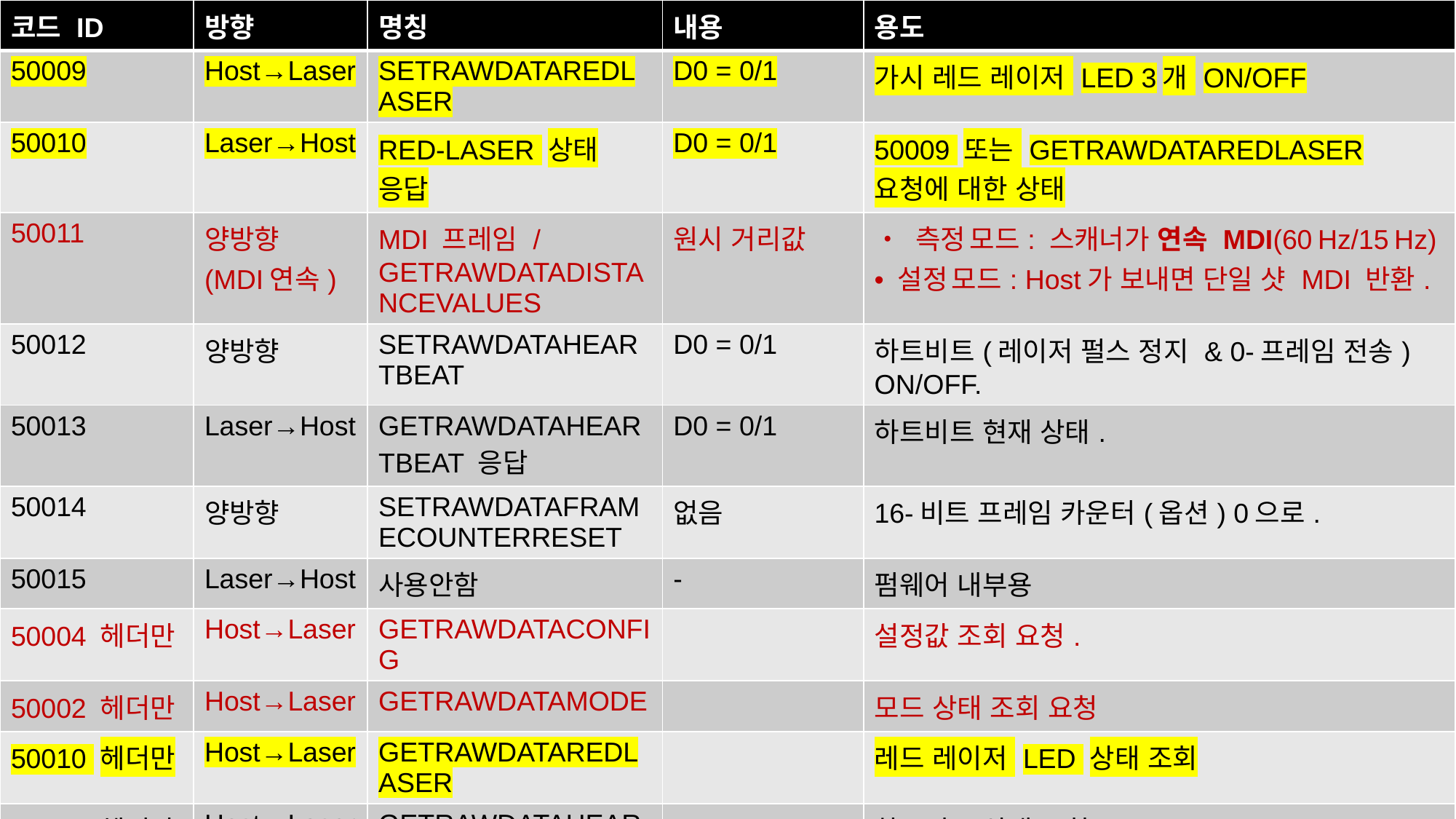

| 코드 ID | 방향 | 명칭 | 내용 | 용도 |
| --- | --- | --- | --- | --- |
| 50009 | Host→Laser | SETRAWDATAREDLASER | D0 = 0/1 | 가시 레드 레이저 LED 3개 ON/OFF |
| 50010 | Laser→Host | RED‑LASER 상태 응답 | D0 = 0/1 | 50009 또는 GETRAWDATAREDLASER 요청에 대한 상태 |
| 50011 | 양방향 (MDI연속) | MDI 프레임 / GETRAWDATADISTANCEVALUES | 원시 거리값 | • 측정 모드: 스캐너가 연속 MDI(60 Hz/15 Hz) • 설정 모드: Host가 보내면 단일 샷 MDI 반환. |
| 50012 | 양방향 | SETRAWDATAHEARTBEAT | D0 = 0/1 | 하트비트(레이저 펄스 정지 & 0‑프레임 전송) ON/OFF. |
| 50013 | Laser→Host | GETRAWDATAHEARTBEAT 응답 | D0 = 0/1 | 하트비트 현재 상태. |
| 50014 | 양방향 | SETRAWDATAFRAMECOUNTERRESET | 없음 | 16‑비트 프레임 카운터(옵션) 0으로. |
| 50015 | Laser→Host | 사용안함 | - | 펌웨어 내부용 |
| 50004 헤더만 | Host→Laser | GETRAWDATACONFIG |  | 설정값 조회 요청. |
| 50002 헤더만 | Host→Laser | GETRAWDATAMODE |  | 모드 상태 조회 요청 |
| 50010 헤더만 | Host→Laser | GETRAWDATAREDLASER |  | 레드 레이저 LED 상태 조회 |
| 50013 헤더만 | Host→Laser | GETRAWDATAHEARTBEAT |  | 하트비트 상태 조회. |